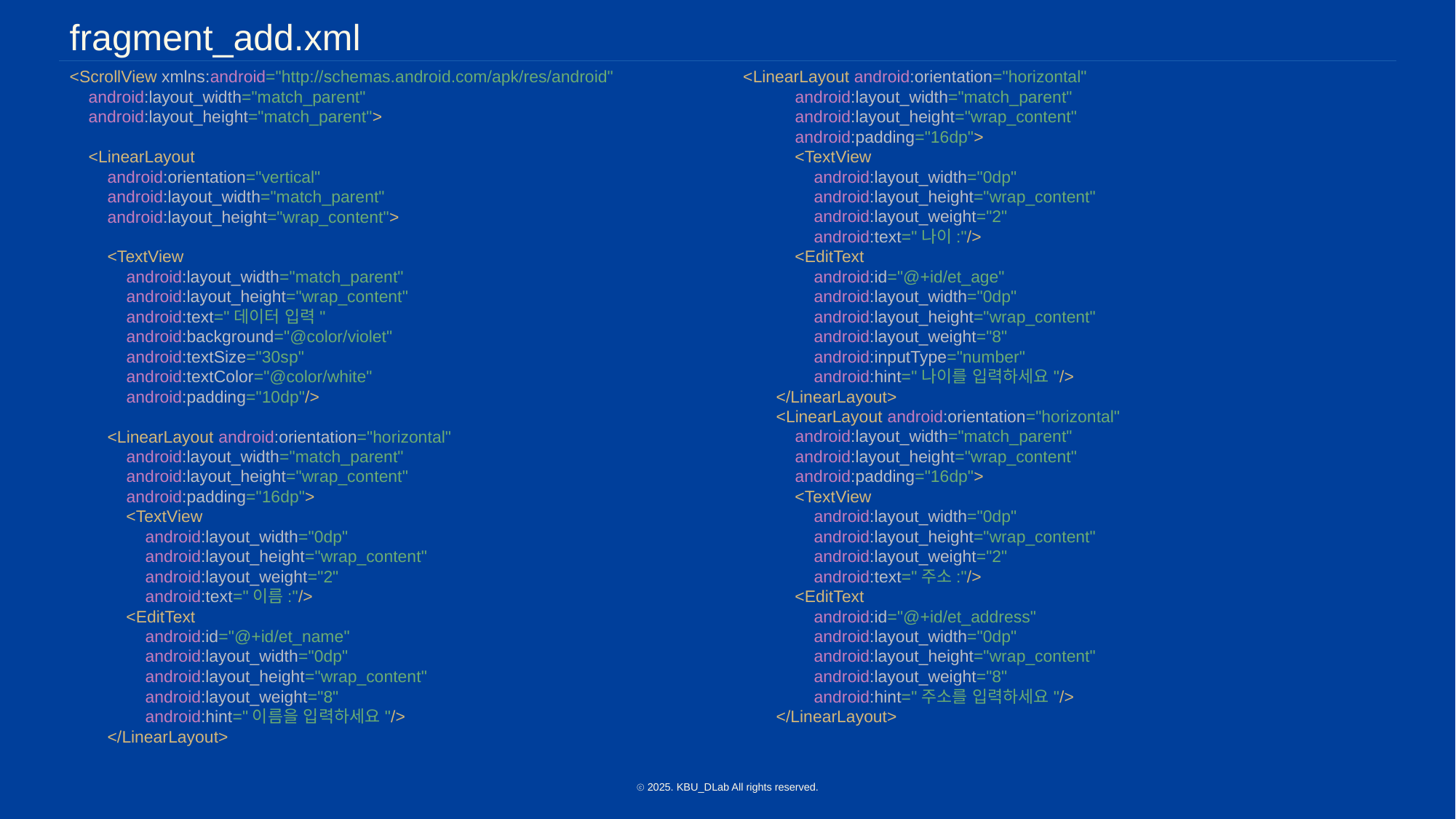

fragment_add.xml
<ScrollView xmlns:android="http://schemas.android.com/apk/res/android"
    android:layout_width="match_parent"
    android:layout_height="match_parent">
    <LinearLayout
        android:orientation="vertical"
        android:layout_width="match_parent"
        android:layout_height="wrap_content">
        <TextView
            android:layout_width="match_parent"
            android:layout_height="wrap_content"
            android:text="데이터 입력"
            android:background="@color/violet"
            android:textSize="30sp"
            android:textColor="@color/white"
            android:padding="10dp"/>
        <LinearLayout android:orientation="horizontal"
            android:layout_width="match_parent"
            android:layout_height="wrap_content"
            android:padding="16dp">
            <TextView
                android:layout_width="0dp"
                android:layout_height="wrap_content"
                android:layout_weight="2"
                android:text="이름:"/>
            <EditText
                android:id="@+id/et_name"
                android:layout_width="0dp"
                android:layout_height="wrap_content"
                android:layout_weight="8"
                android:hint="이름을 입력하세요"/>
        </LinearLayout>
 <LinearLayout android:orientation="horizontal"
            android:layout_width="match_parent"
            android:layout_height="wrap_content"
            android:padding="16dp">
            <TextView
                android:layout_width="0dp"
                android:layout_height="wrap_content"
                android:layout_weight="2"
                android:text="나이:"/>
            <EditText
                android:id="@+id/et_age"
                android:layout_width="0dp"
                android:layout_height="wrap_content"
                android:layout_weight="8"
                android:inputType="number"
                android:hint="나이를 입력하세요"/>
        </LinearLayout>
        <LinearLayout android:orientation="horizontal"
            android:layout_width="match_parent"
            android:layout_height="wrap_content"
            android:padding="16dp">
            <TextView
                android:layout_width="0dp"
                android:layout_height="wrap_content"
                android:layout_weight="2"
                android:text="주소:"/>
            <EditText
                android:id="@+id/et_address"
                android:layout_width="0dp"
                android:layout_height="wrap_content"
                android:layout_weight="8"
                android:hint="주소를 입력하세요"/>
        </LinearLayout>